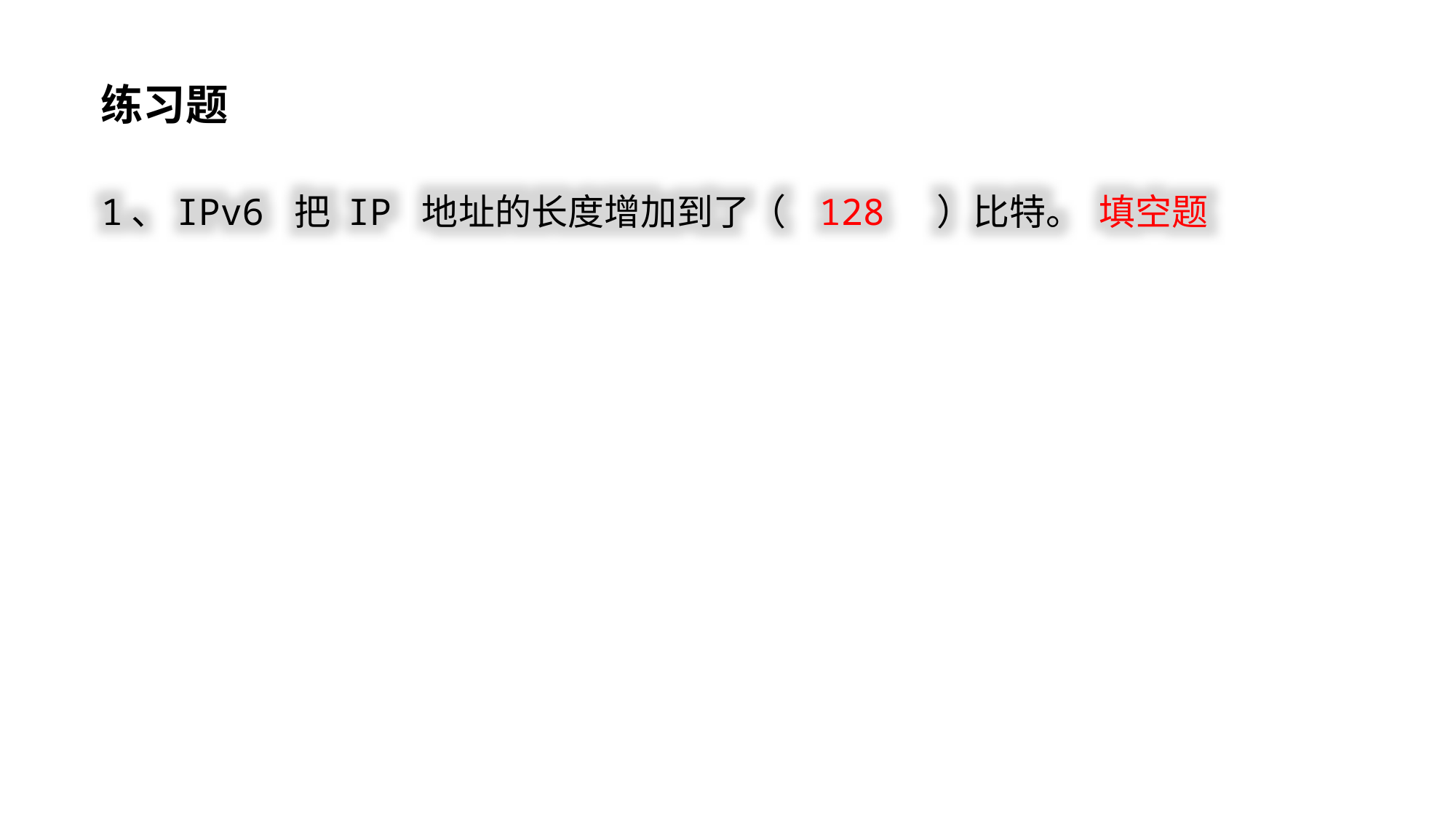

练习题
1、IPv6 把 IP 地址的长度增加到了（   128  ）比特。  填空题